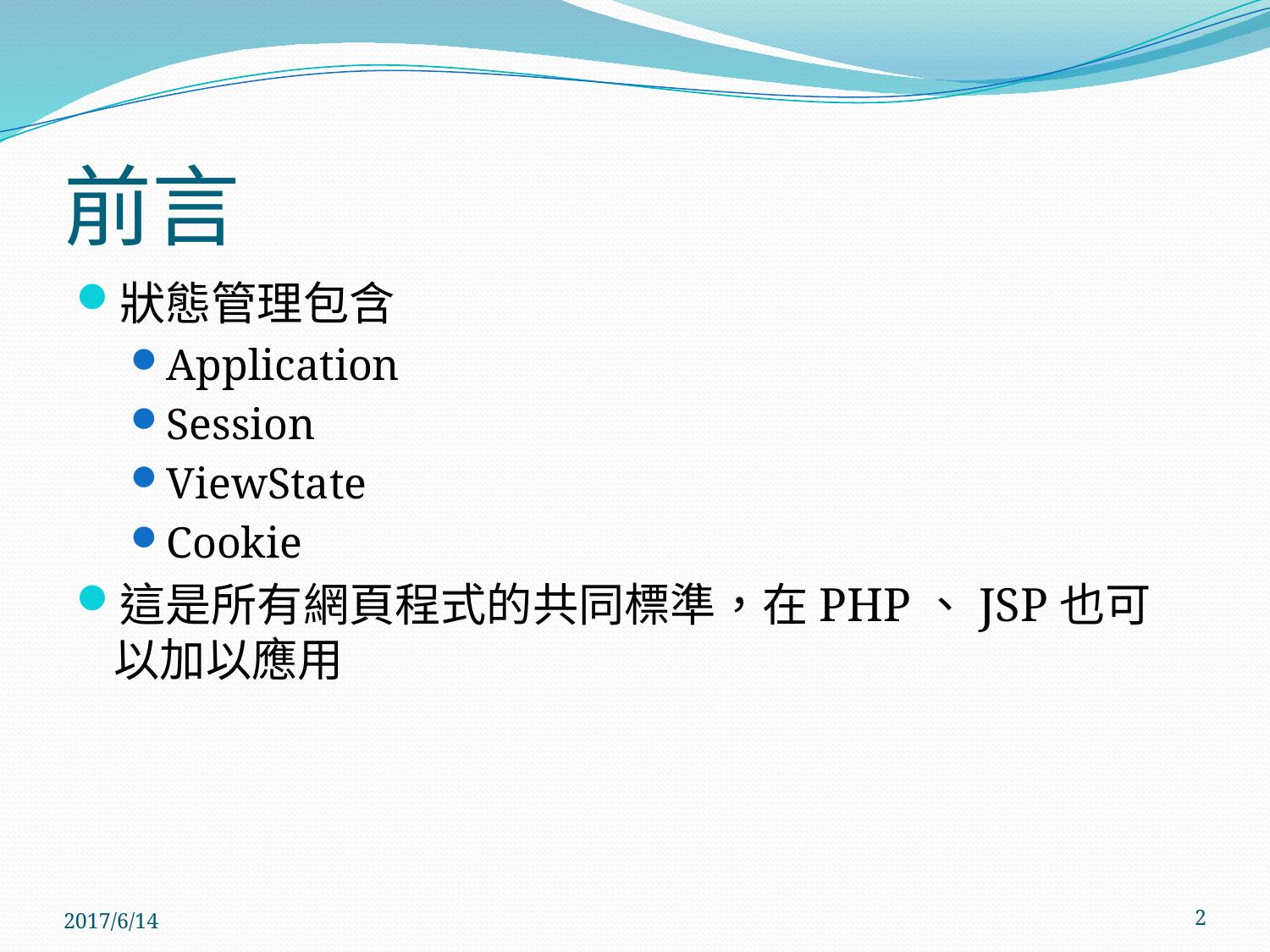

# 前言
狀態管理包含
Application
Session
ViewState
Cookie
這是所有網頁程式的共同標準，在PHP、JSP也可以加以應用
2017/6/14
2